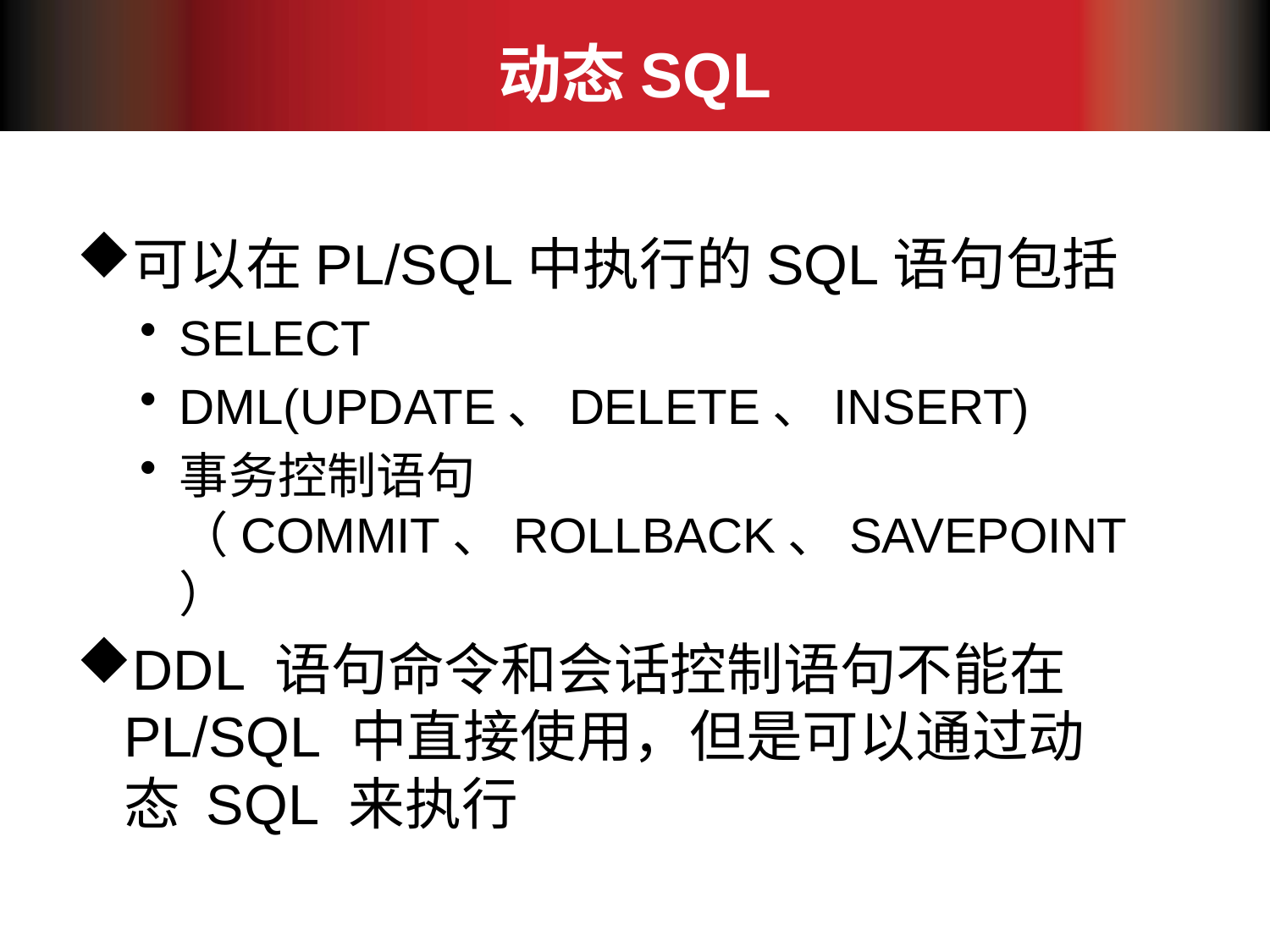

# 动态SQL
可以在PL/SQL中执行的SQL语句包括
SELECT
DML(UPDATE、DELETE、INSERT)
事务控制语句（COMMIT、ROLLBACK、SAVEPOINT）
DDL 语句命令和会话控制语句不能在PL/SQL 中直接使用，但是可以通过动态 SQL 来执行